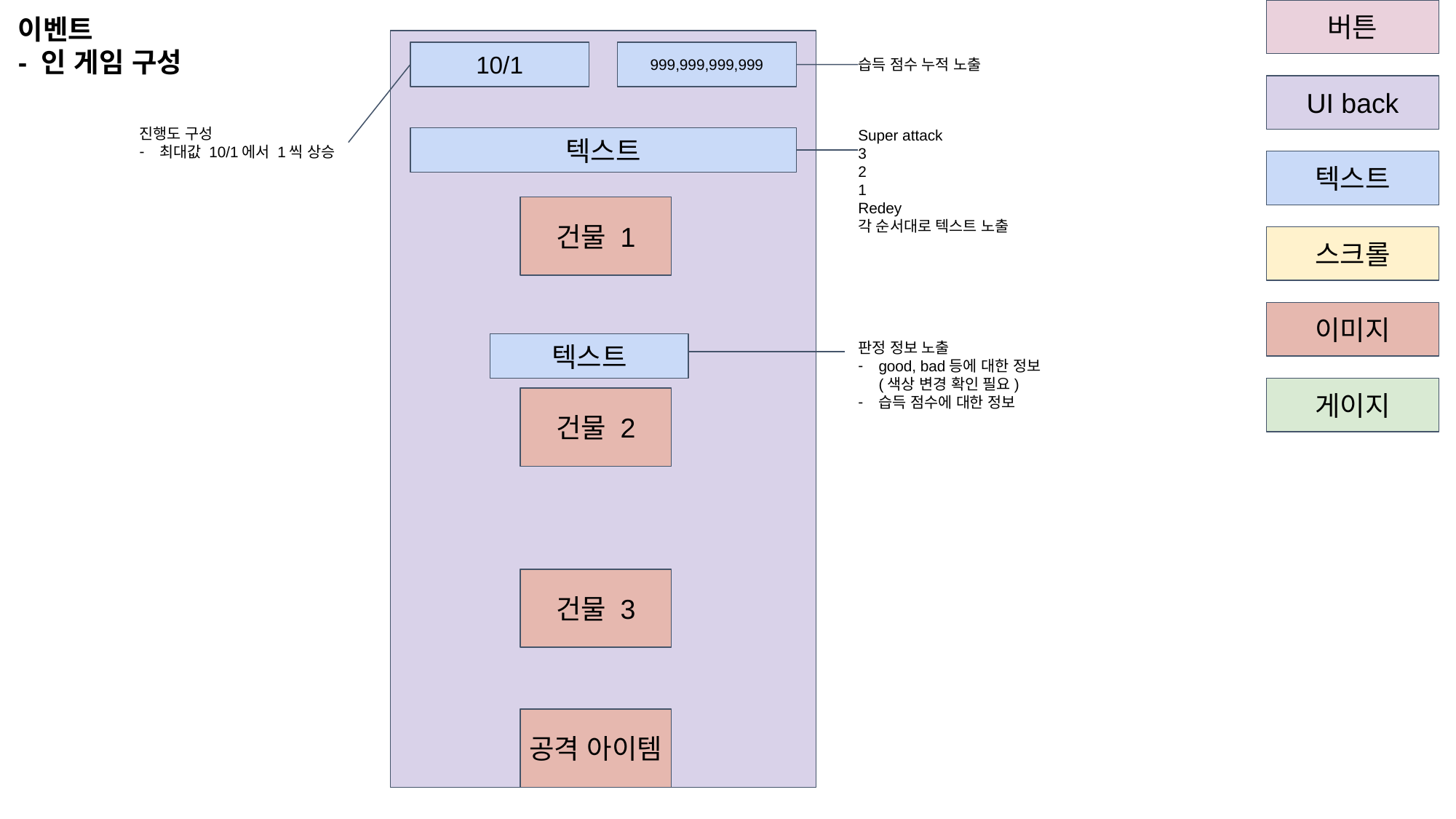

버튼
UI back
텍스트
스크롤
이미지
게이지
이벤트
- 인 게임 구성

습득 점수 누적 노출
10/1
999,999,999,999
진행도 구성
최대값 10/1에서 1씩 상승
Super attack
3
2
1
Redey
각 순서대로 텍스트 노출
텍스트
건물 1
판정 정보 노출
good, bad등에 대한 정보 (색상 변경 확인 필요)
습득 점수에 대한 정보
텍스트
건물 2
건물 3
공격 아이템